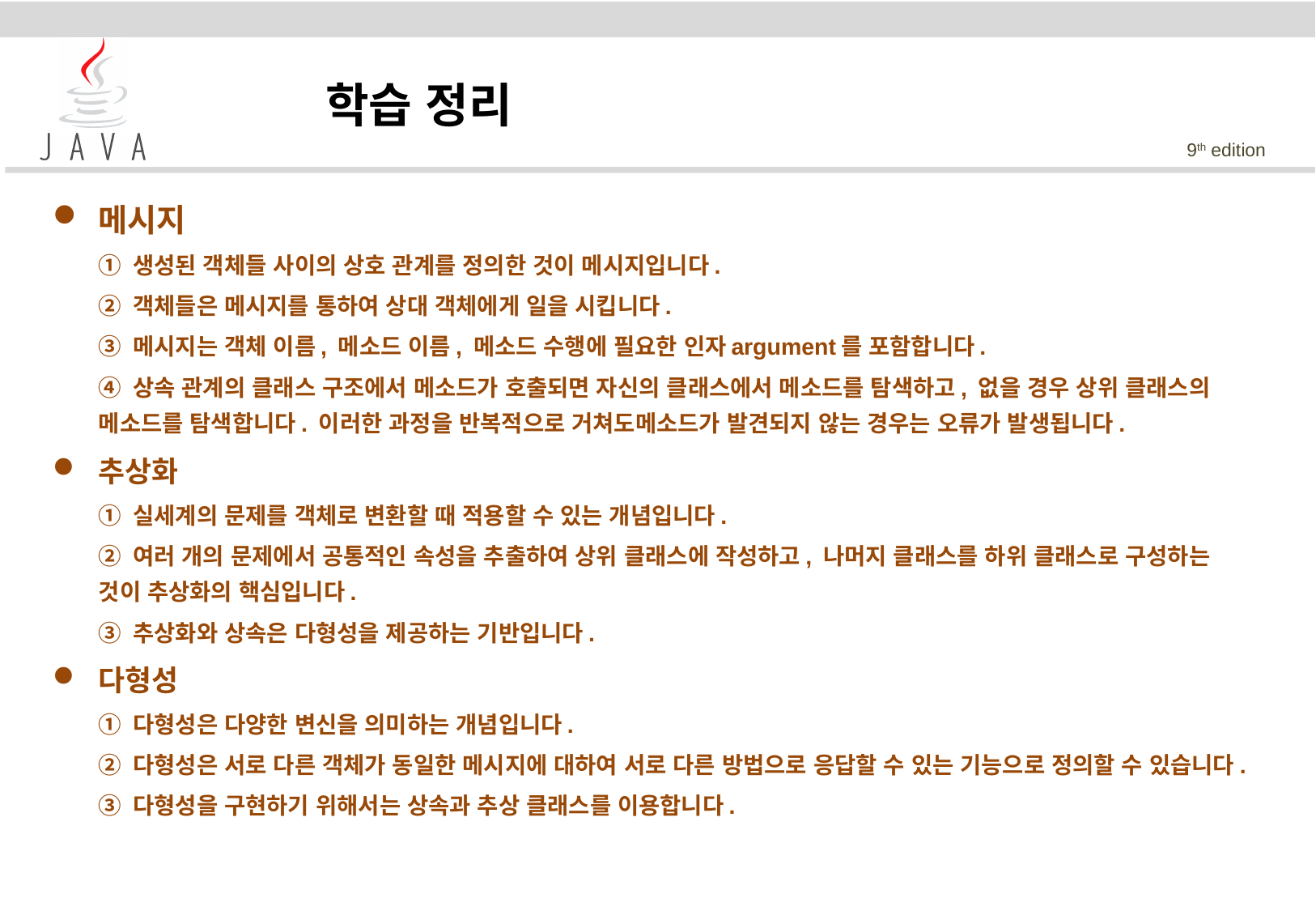

학습 정리
메시지
	① 생성된 객체들 사이의 상호 관계를 정의한 것이 메시지입니다.
	② 객체들은 메시지를 통하여 상대 객체에게 일을 시킵니다.
	③ 메시지는 객체 이름, 메소드 이름, 메소드 수행에 필요한 인자argument를 포함합니다.
	④ 상속 관계의 클래스 구조에서 메소드가 호출되면 자신의 클래스에서 메소드를 탐색하고, 없을 경우 상위 클래스의 메소드를 탐색합니다. 이러한 과정을 반복적으로 거쳐도메소드가 발견되지 않는 경우는 오류가 발생됩니다.
추상화
	① 실세계의 문제를 객체로 변환할 때 적용할 수 있는 개념입니다.
	② 여러 개의 문제에서 공통적인 속성을 추출하여 상위 클래스에 작성하고, 나머지 클래스를 하위 클래스로 구성하는 것이 추상화의 핵심입니다.
	③ 추상화와 상속은 다형성을 제공하는 기반입니다.
다형성
	① 다형성은 다양한 변신을 의미하는 개념입니다.
	② 다형성은 서로 다른 객체가 동일한 메시지에 대하여 서로 다른 방법으로 응답할 수 있는 기능으로 정의할 수 있습니다.
	③ 다형성을 구현하기 위해서는 상속과 추상 클래스를 이용합니다.